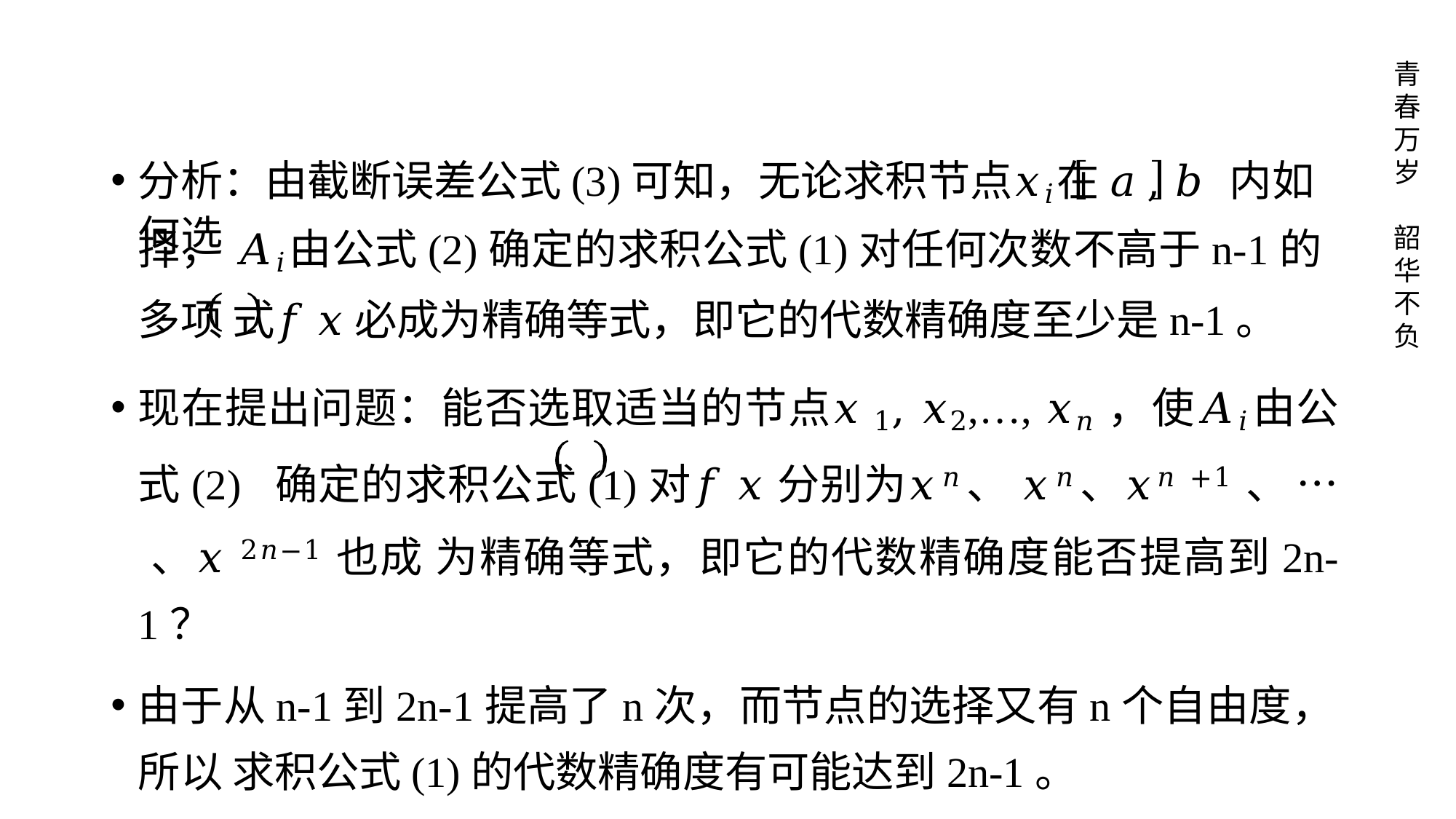

青 春 万 岁
分析：由截断误差公式(3)可知，无论求积节点𝑥𝑖在 𝑎, 𝑏	内如何选

择， 𝐴𝑖由公式(2)确定的求积公式(1)对任何次数不高于n-1的多项 式𝑓 𝑥 必成为精确等式，即它的代数精确度至少是n-1。
现在提出问题：能否选取适当的节点𝑥1, 𝑥2,…, 𝑥𝑛，使𝐴𝑖由公式(2)  确定的求积公式(1)对𝑓 𝑥 分别为𝑥𝑛、 𝑥𝑛、𝑥𝑛+1、… 、𝑥2𝑛−1也成 为精确等式，即它的代数精确度能否提高到2n-1？
由于从n-1到2n-1提高了n次，而节点的选择又有n个自由度，所以 求积公式(1)的代数精确度有可能达到2n-1。
韶 华 不 负